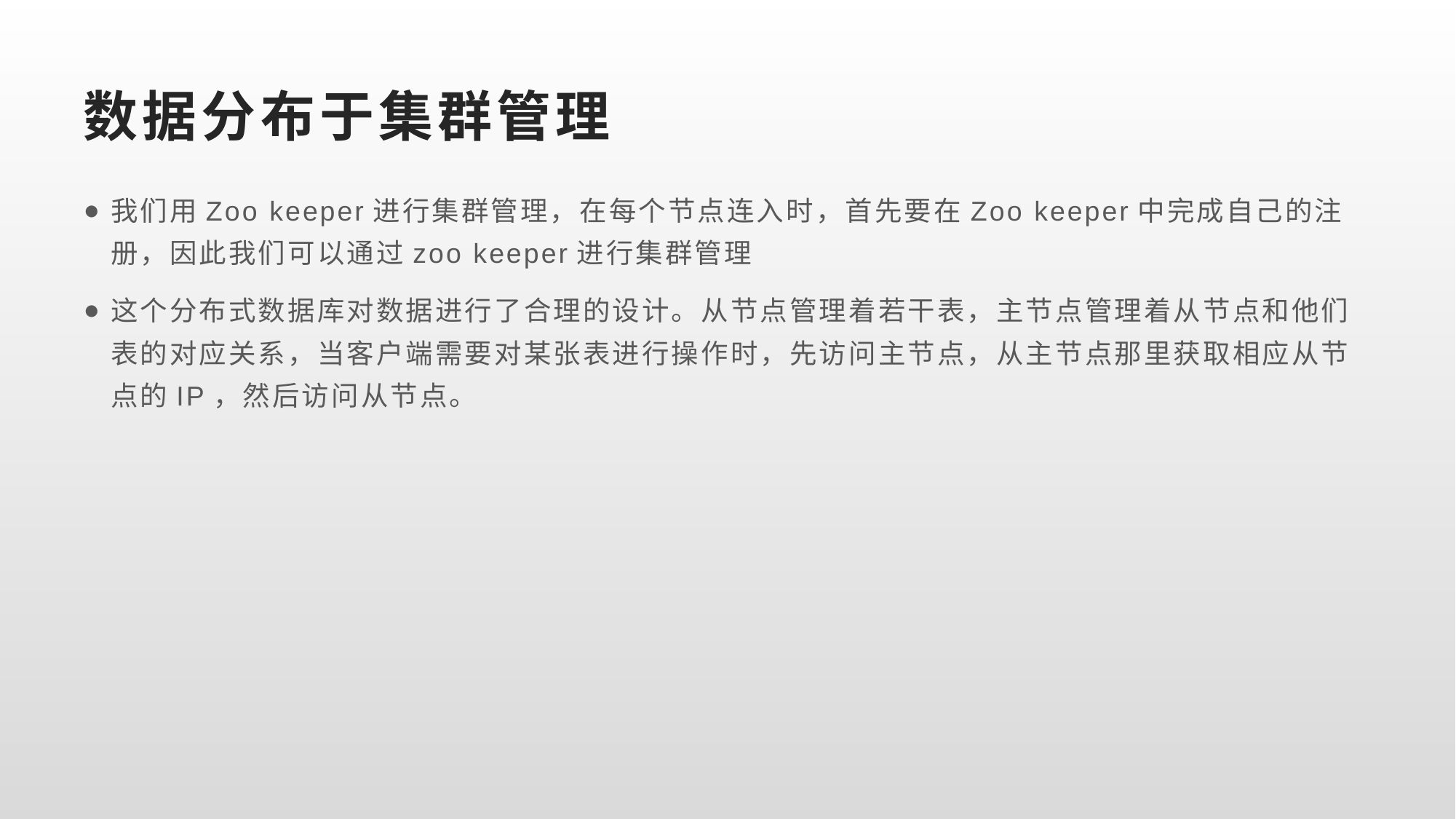

# 数据分布于集群管理
我们用Zoo keeper进行集群管理，在每个节点连入时，首先要在Zoo keeper中完成自己的注册，因此我们可以通过zoo keeper进行集群管理
这个分布式数据库对数据进行了合理的设计。从节点管理着若干表，主节点管理着从节点和他们表的对应关系，当客户端需要对某张表进行操作时，先访问主节点，从主节点那里获取相应从节点的IP，然后访问从节点。